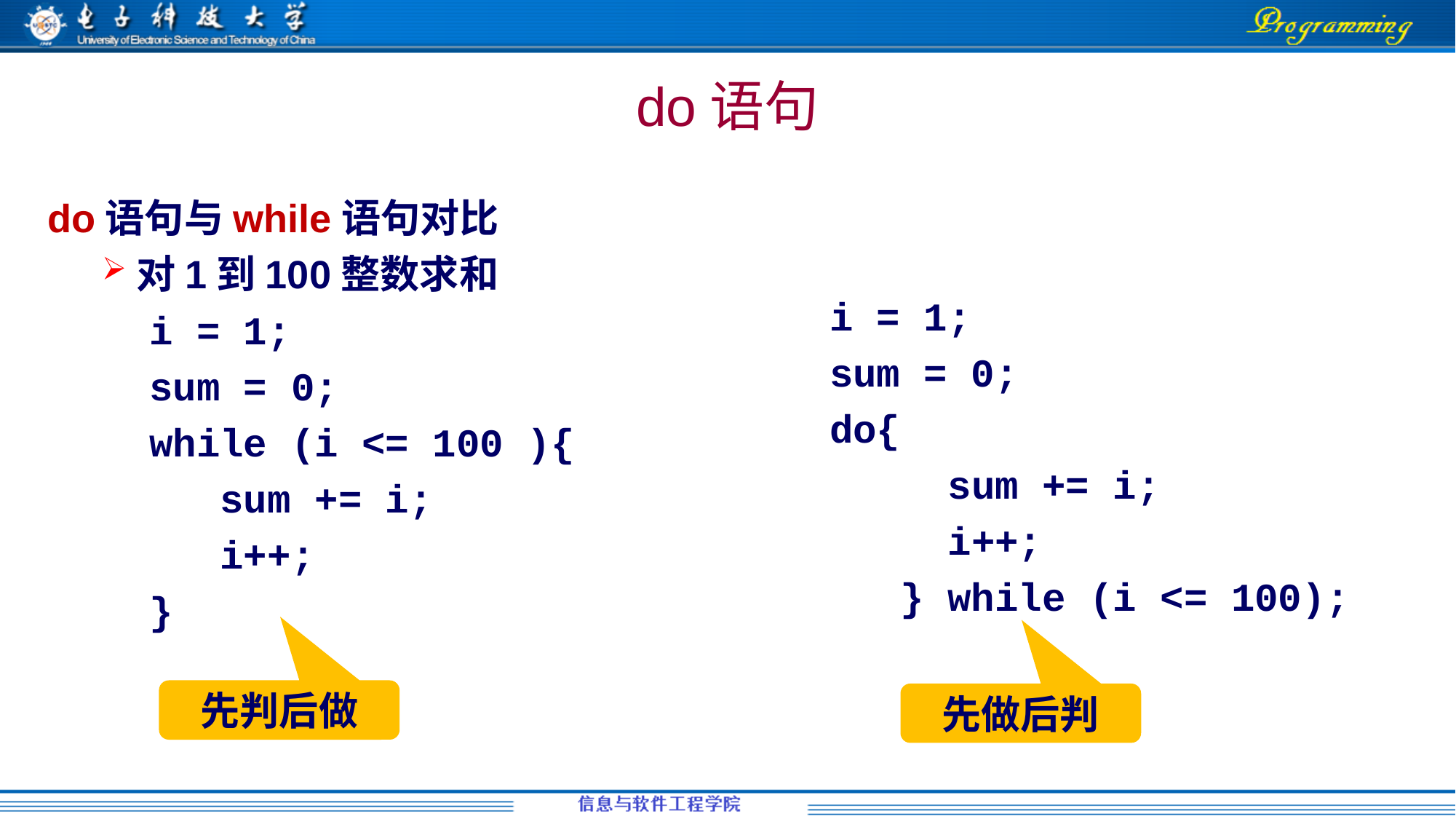

# do语句

i = 1;
sum = 0;
do{
     sum += i;
     i++;
   } while (i <= 100);
do语句与while语句对比
对1到100整数求和
  i = 1;
  sum = 0;
  while (i <= 100 ){
     sum += i;
     i++;
  }

先判后做
先做后判